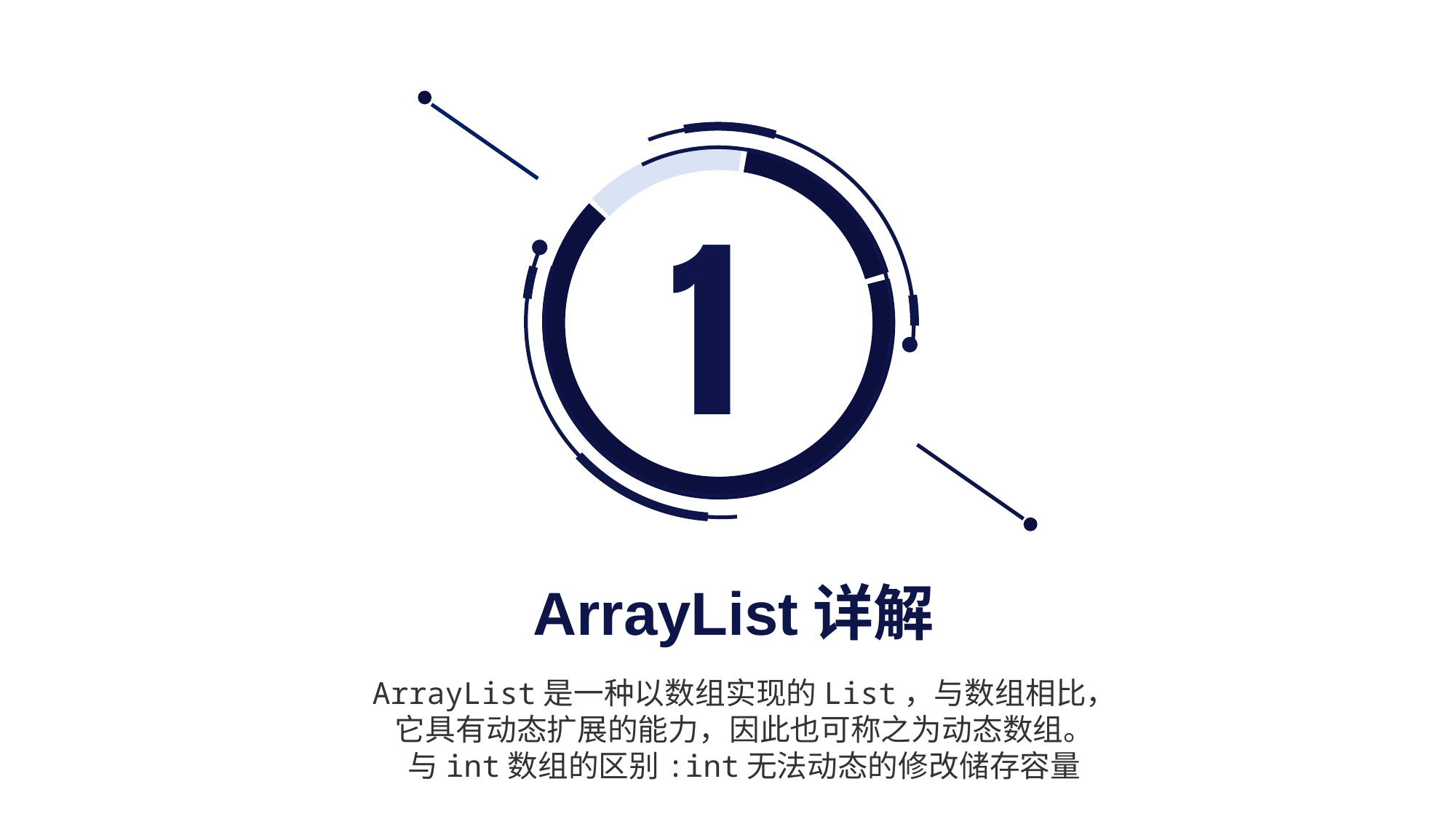

1

ArrayList详解
ArrayList是一种以数组实现的List，与数组相比，它具有动态扩展的能力，因此也可称之为动态数组。
与int数组的区别:int无法动态的修改储存容量